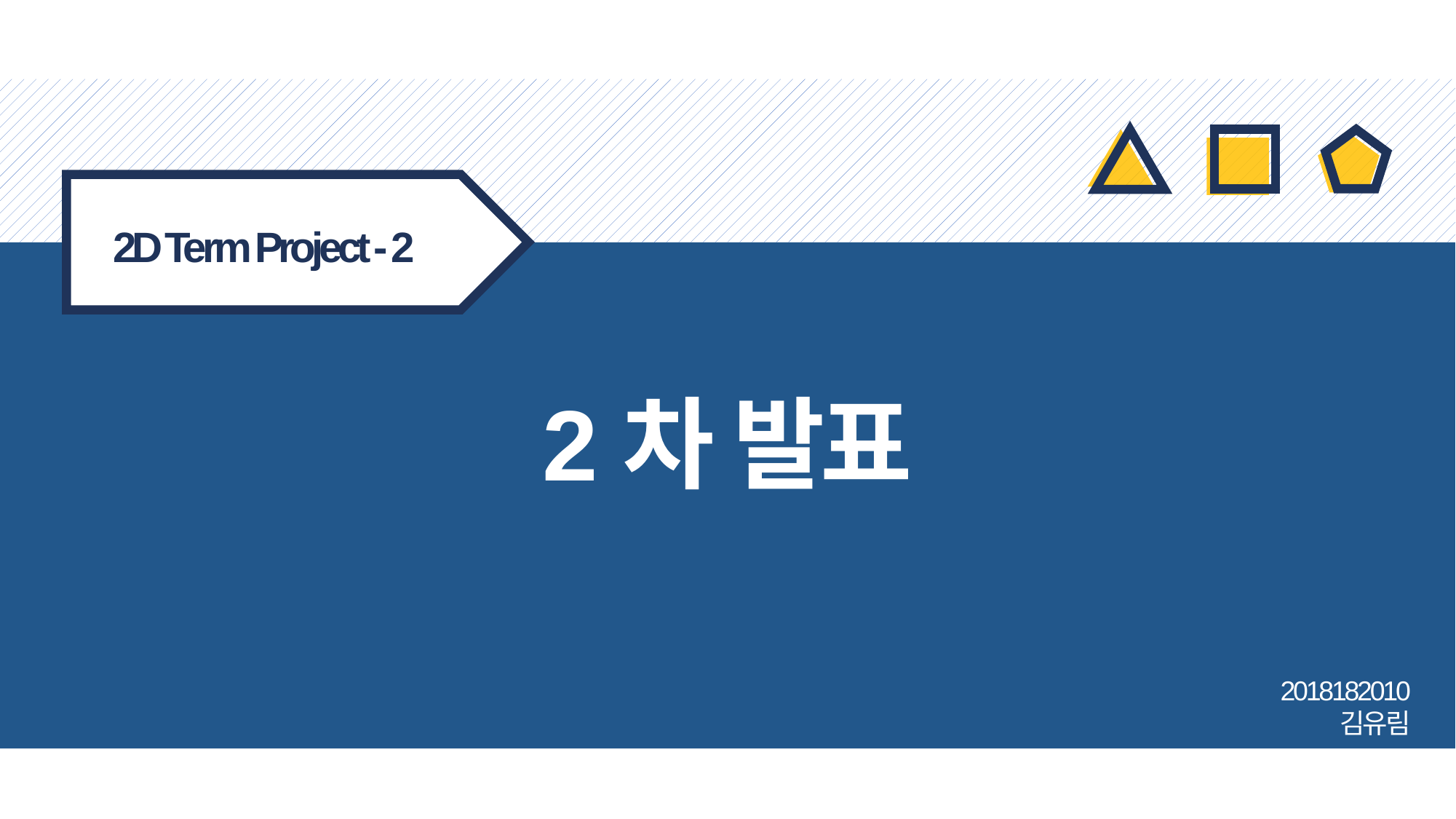

2D Term Project - 2

2차 발표
2018182010
김유림